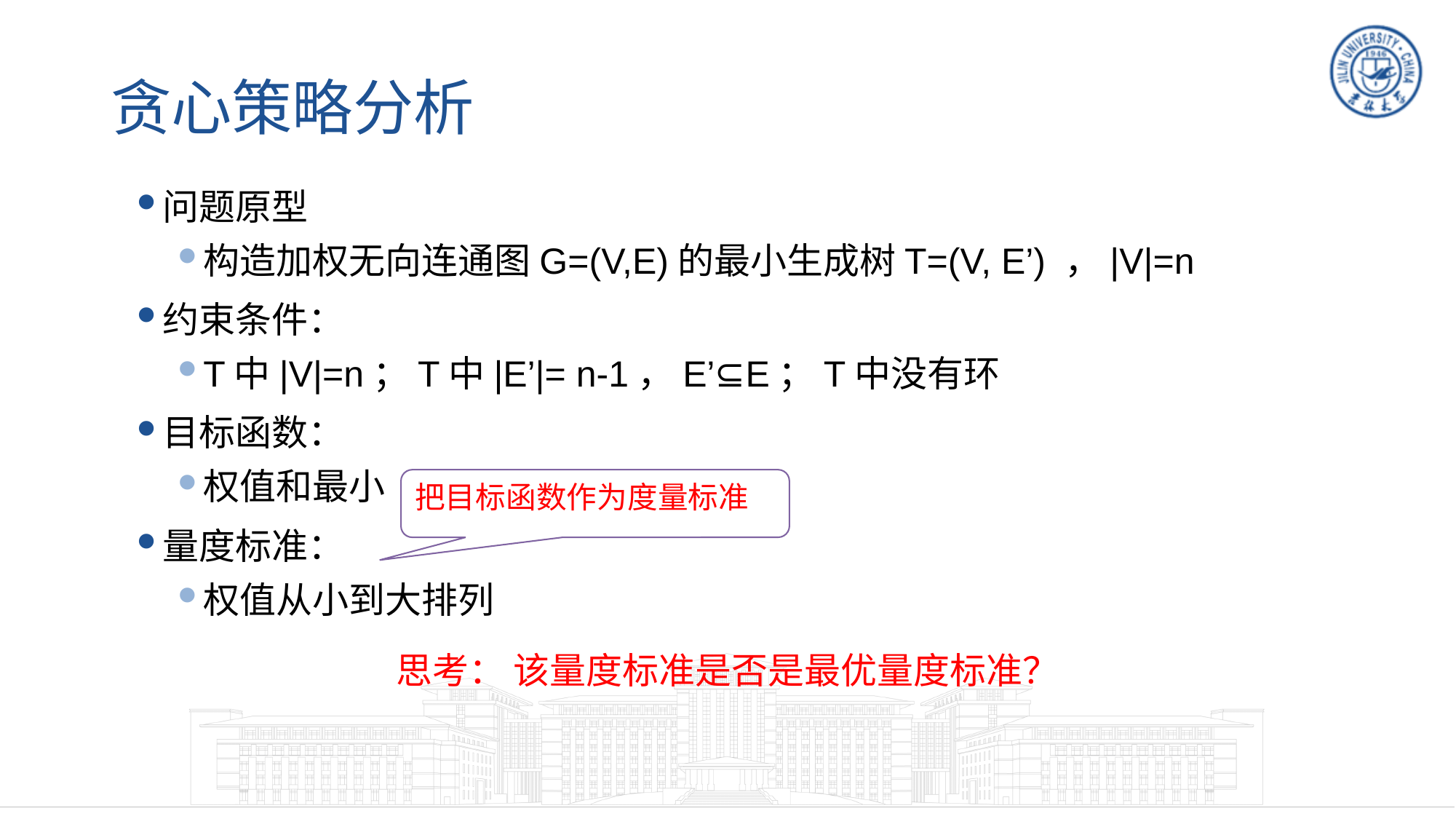

# 贪心策略分析
问题原型
构造加权无向连通图G=(V,E)的最小生成树T=(V, E’) ，|V|=n
约束条件：
T中|V|=n；T中|E’|= n-1，E’⊆E；T中没有环
目标函数：
权值和最小
量度标准：
权值从小到大排列

把目标函数作为度量标准
思考： 该量度标准是否是最优量度标准？